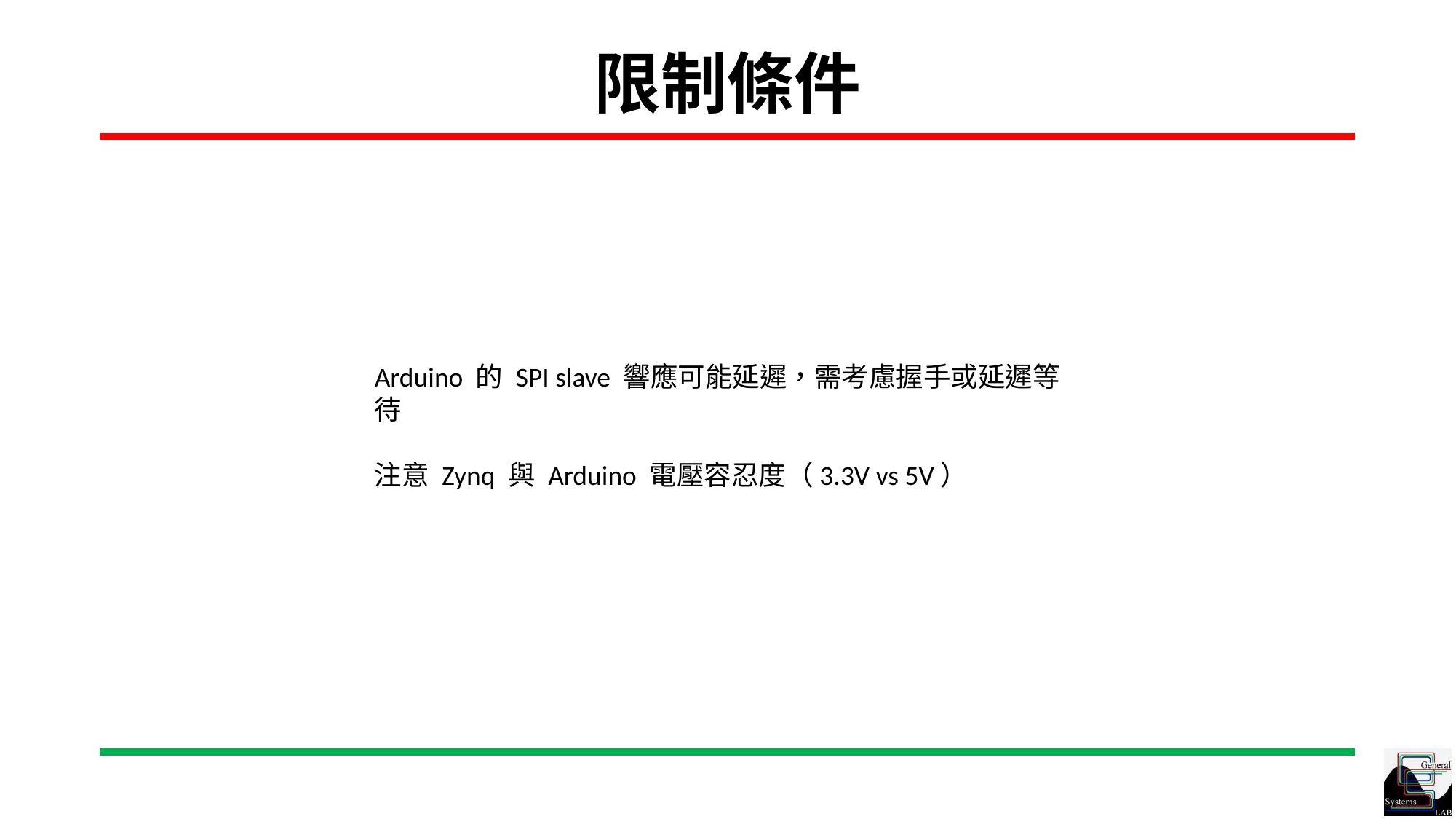

# 限制條件

Arduino 的 SPI slave 響應可能延遲，需考慮握手或延遲等待

注意 Zynq 與 Arduino 電壓容忍度（3.3V vs 5V）